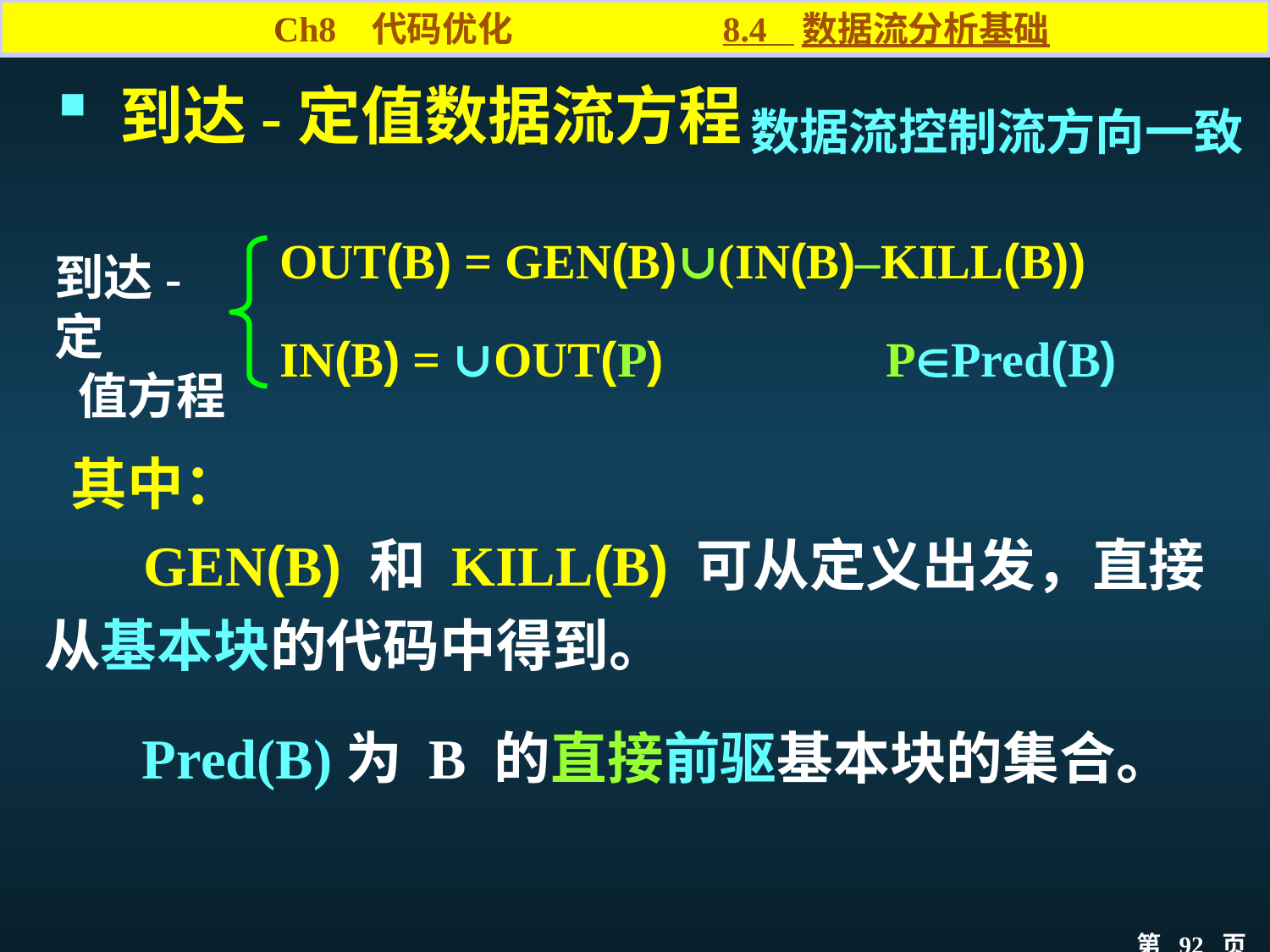

Ch8   代码优化                         8.4   数据流分析基础
 到达-定值数据流方程
数据流控制流方向一致
OUT(B) = GEN(B)∪(IN(B)–KILL(B))
IN(B) = ∪OUT(P)	        P∈Pred(B)
到达-定
 值方程

 其中：
       GEN(B) 和 KILL(B) 可从定义出发，直接从基本块的代码中得到。
Pred(B)为 B 的直接前驱基本块的集合。